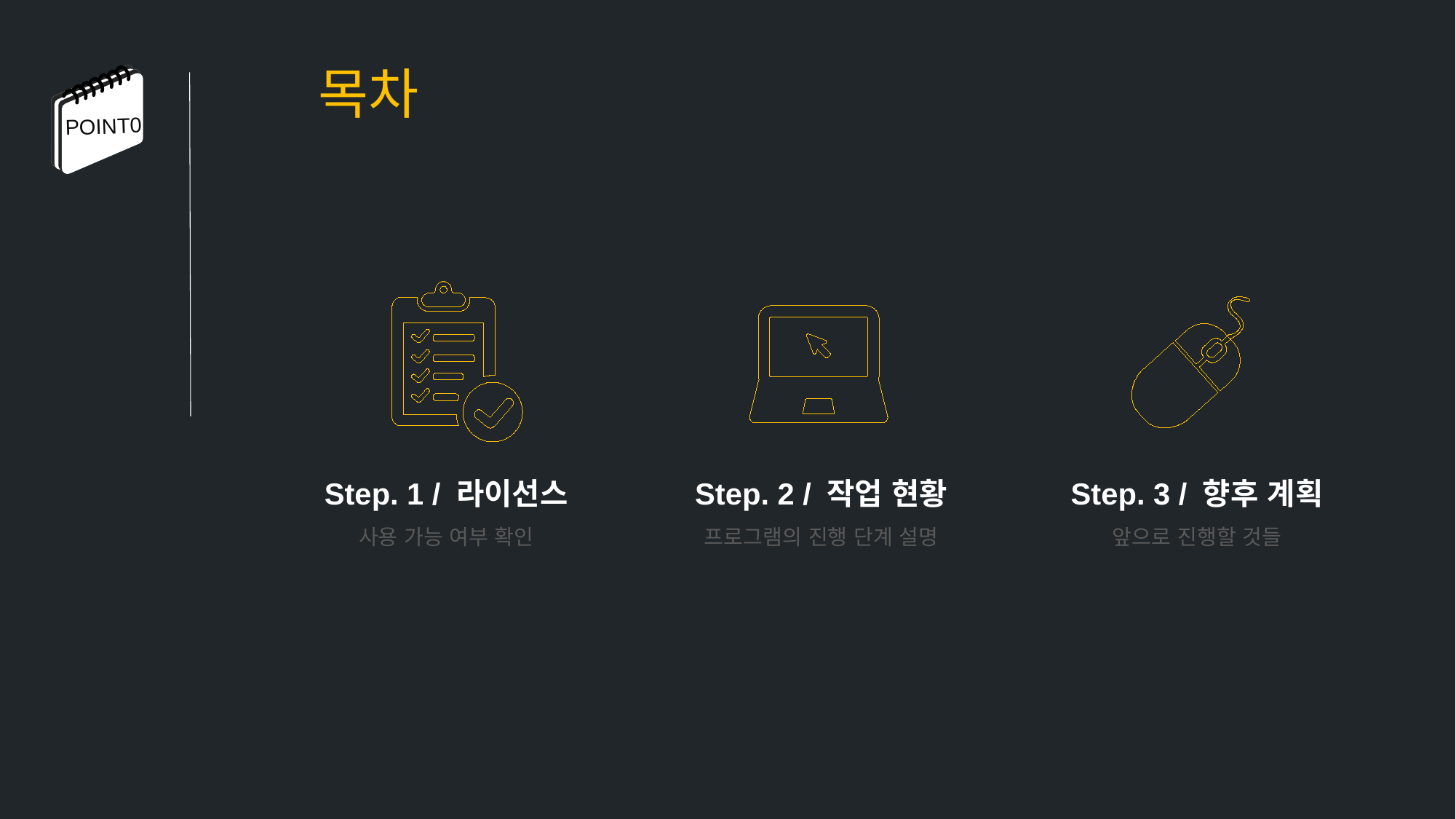

목차

POINT0

Step. 2 / 작업 현황
프로그램의 진행 단계 설명
Step. 3 / 향후 계획
앞으로 진행할 것들
Step. 1 / 라이선스
사용 가능 여부 확인